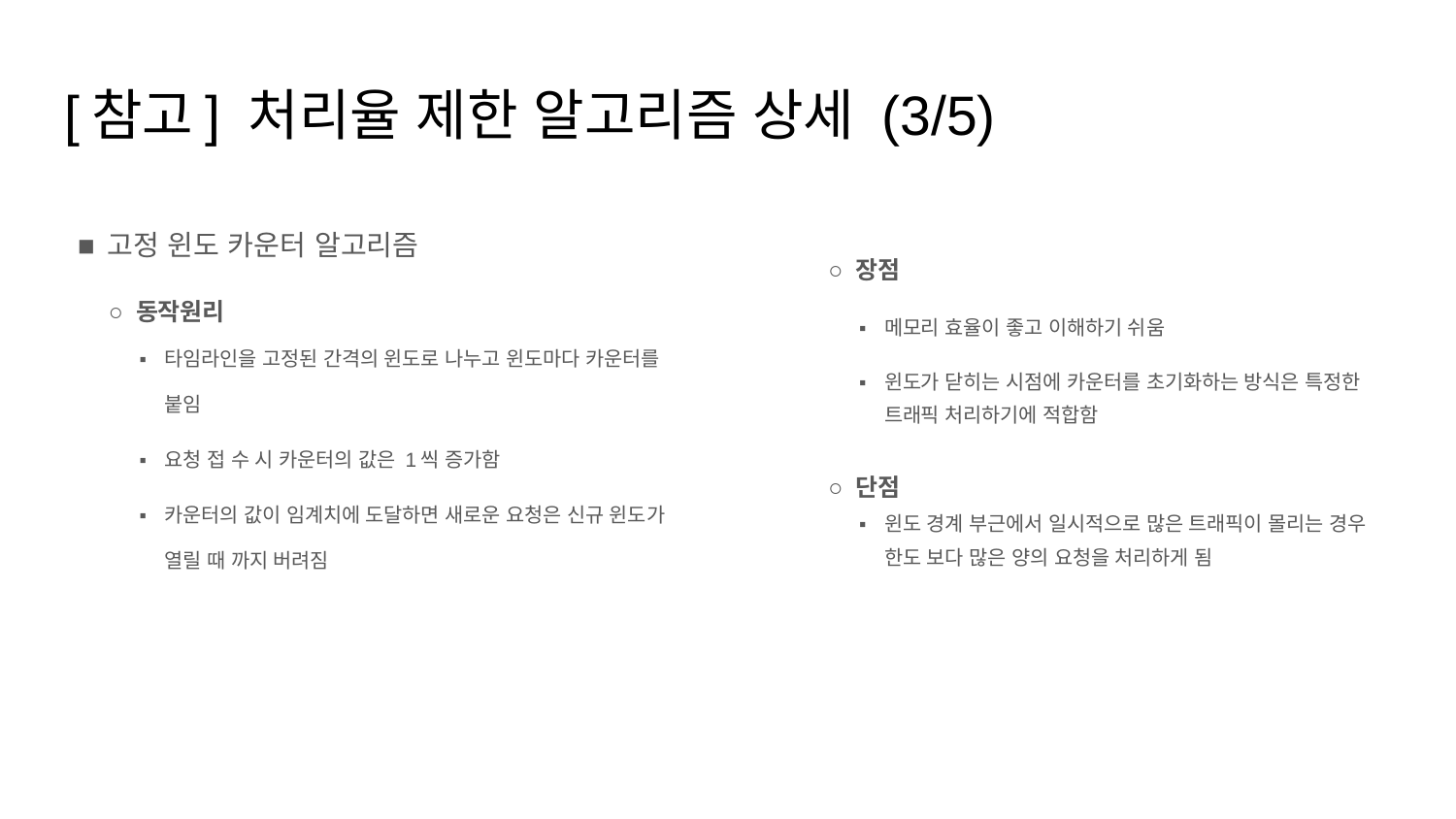

# [참고] 처리율 제한 알고리즘 상세 (3/5)
고정 윈도 카운터 알고리즘
동작원리
타임라인을 고정된 간격의 윈도로 나누고 윈도마다 카운터를 붙임
요청 접 수 시 카운터의 값은 1씩 증가함
카운터의 값이 임계치에 도달하면 새로운 요청은 신규 윈도가 열릴 때 까지 버려짐

장점
메모리 효율이 좋고 이해하기 쉬움
윈도가 닫히는 시점에 카운터를 초기화하는 방식은 특정한 트래픽 처리하기에 적합함
단점
윈도 경계 부근에서 일시적으로 많은 트래픽이 몰리는 경우 한도 보다 많은 양의 요청을 처리하게 됨